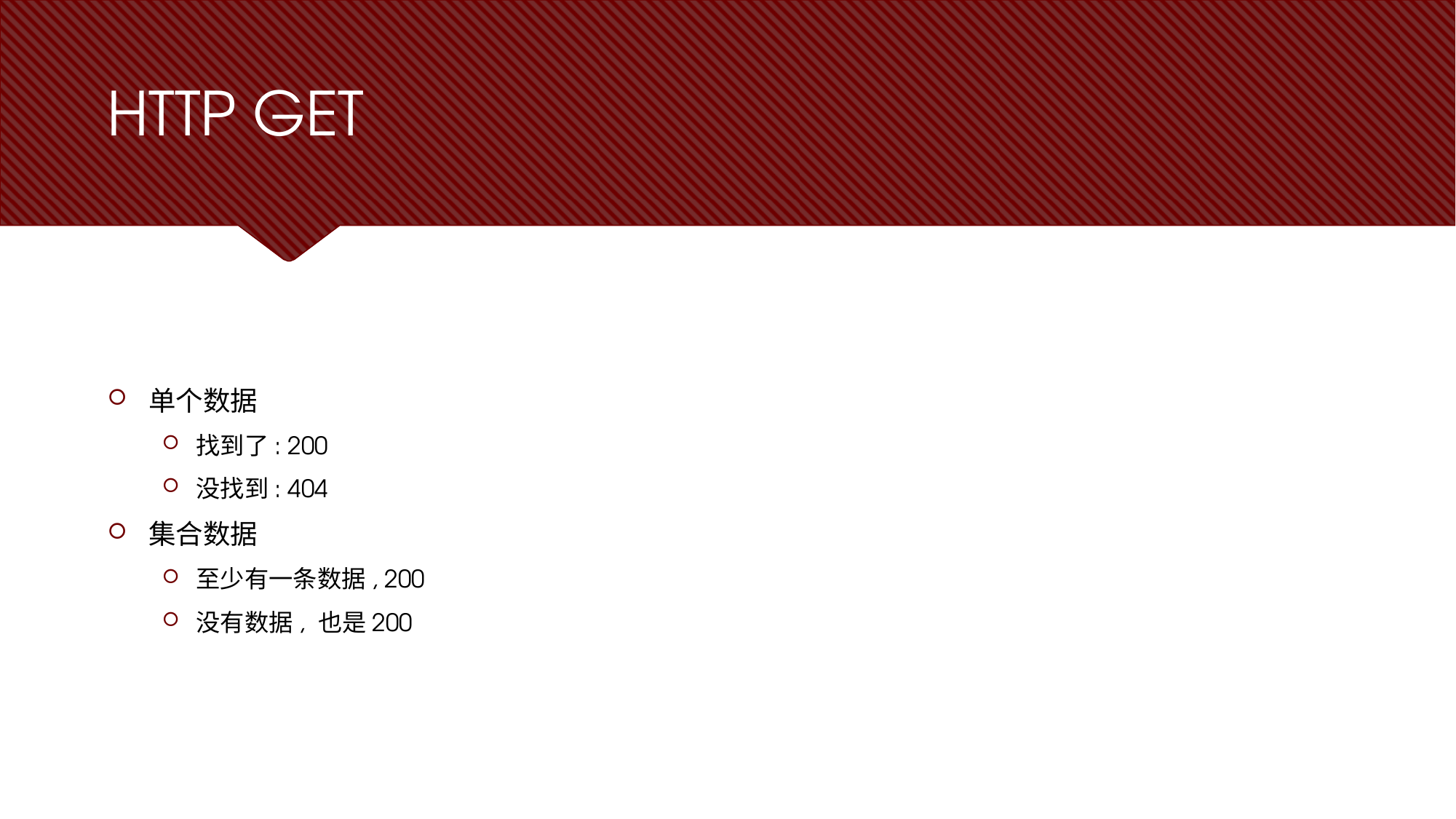

# HTTP GET
单个数据
找到了: 200
没找到: 404
集合数据
至少有一条数据, 200
没有数据, 也是200